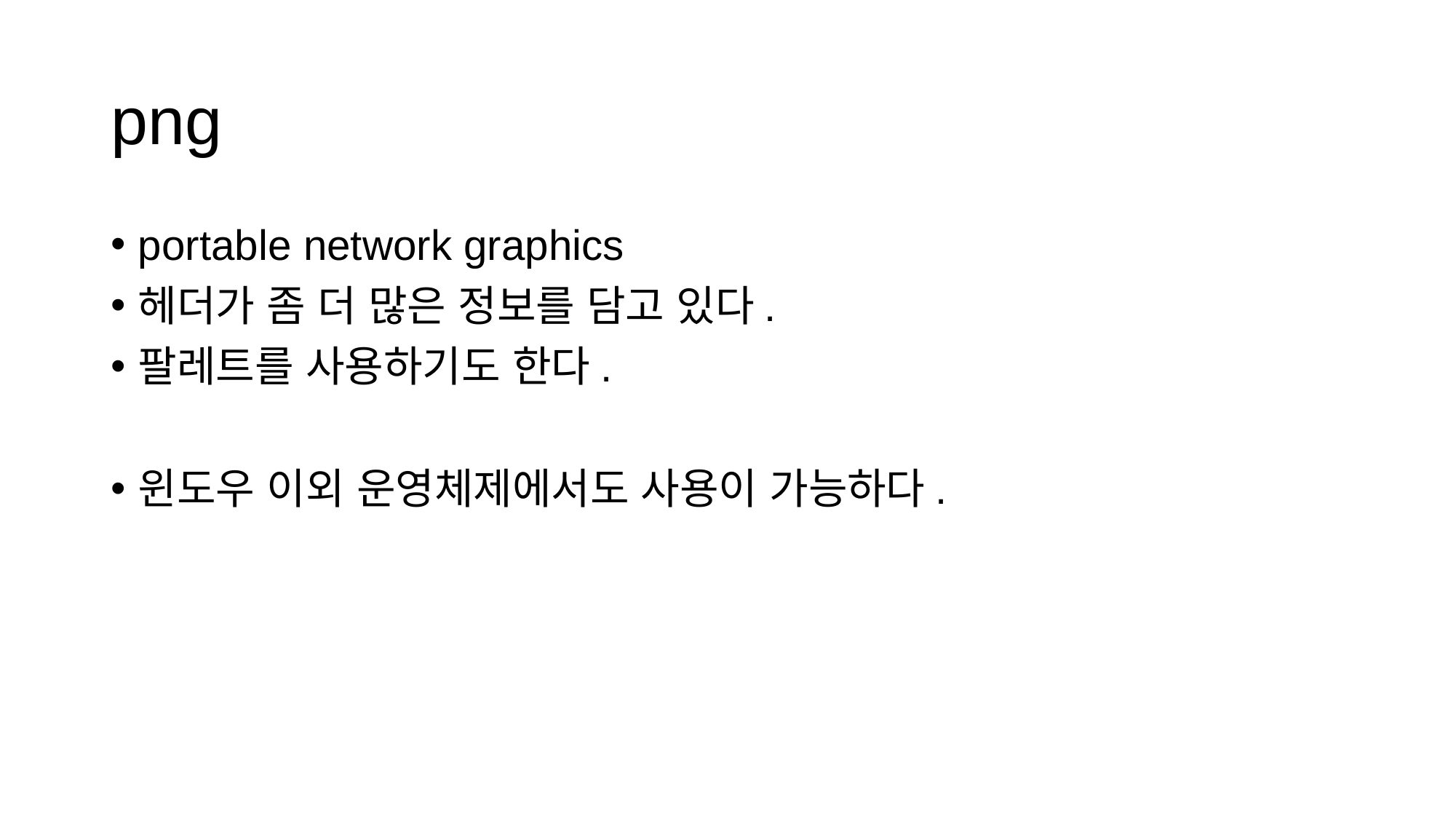

# png
portable network graphics
헤더가 좀 더 많은 정보를 담고 있다.
팔레트를 사용하기도 한다.

윈도우 이외 운영체제에서도 사용이 가능하다.